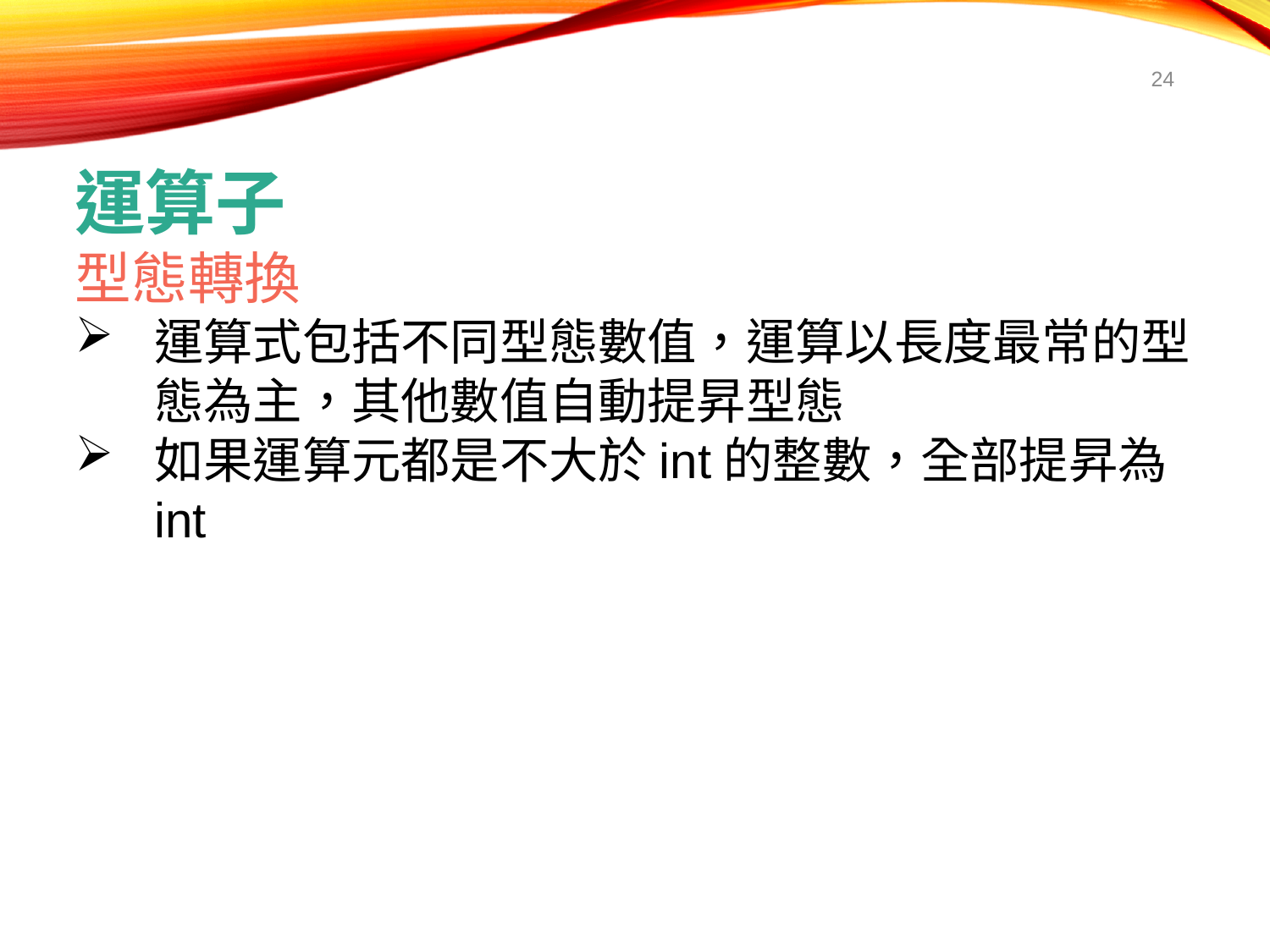

24
運算子
型態轉換
運算式包括不同型態數值，運算以長度最常的型態為主，其他數值自動提昇型態
如果運算元都是不大於int的整數，全部提昇為int